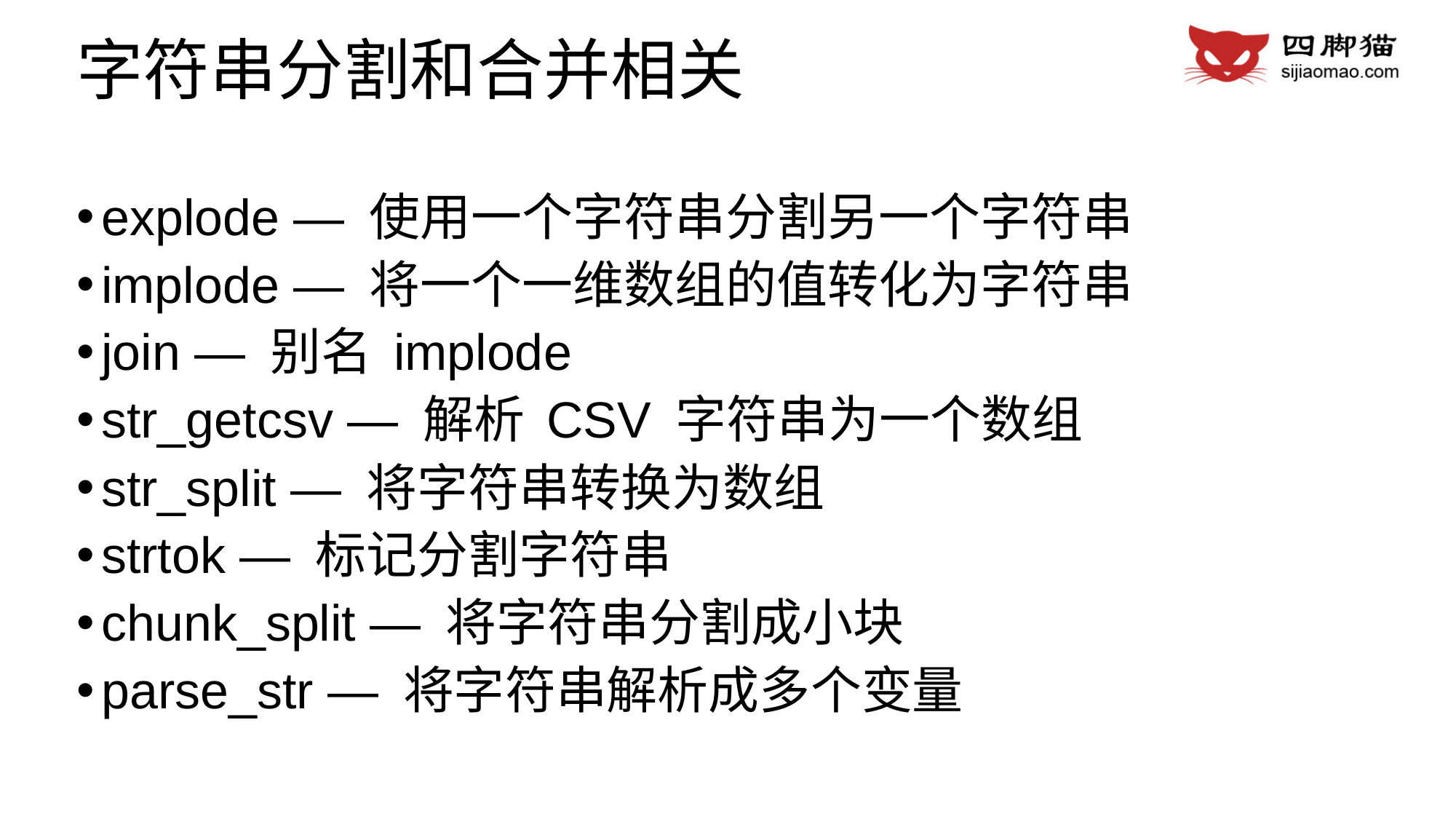

字符串分割和合并相关
explode — 使用一个字符串分割另一个字符串
implode — 将一个一维数组的值转化为字符串
join — 别名 implode
str_getcsv — 解析 CSV 字符串为一个数组
str_split — 将字符串转换为数组
strtok — 标记分割字符串
chunk_split — 将字符串分割成小块
parse_str — 将字符串解析成多个变量